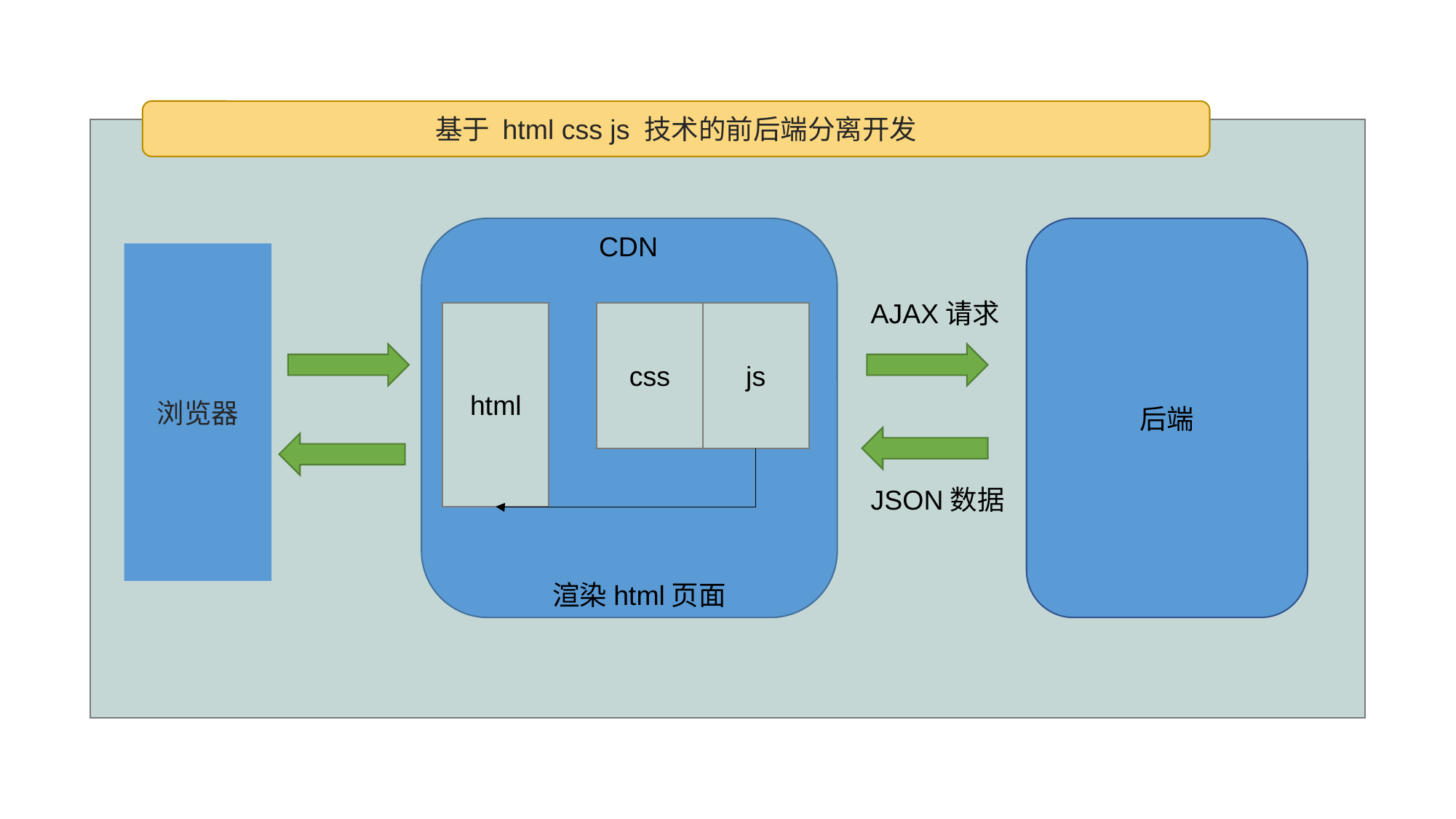

基于 html css js 技术的前后端分离开发

后端
CDN
浏览器
AJAX请求
html
css
js

JSON数据
渲染html页面